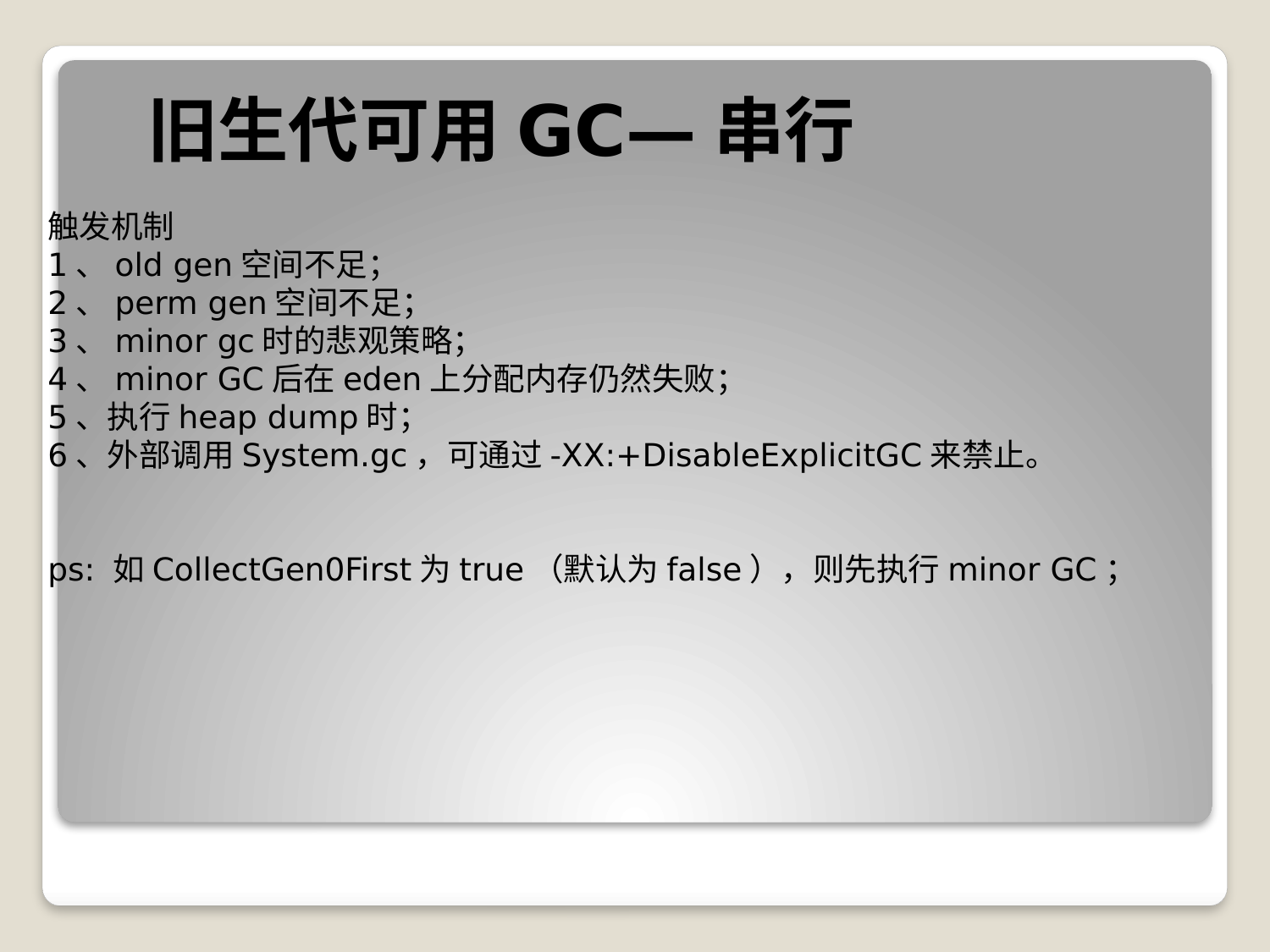

旧生代可用GC—串行
触发机制
1、old gen空间不足；
2、perm gen空间不足；
3、minor gc时的悲观策略；
4、minor GC后在eden上分配内存仍然失败；
5、执行heap dump时；
6、外部调用System.gc，可通过-XX:+DisableExplicitGC来禁止。

ps: 如CollectGen0First为true（默认为false），则先执行minor GC；